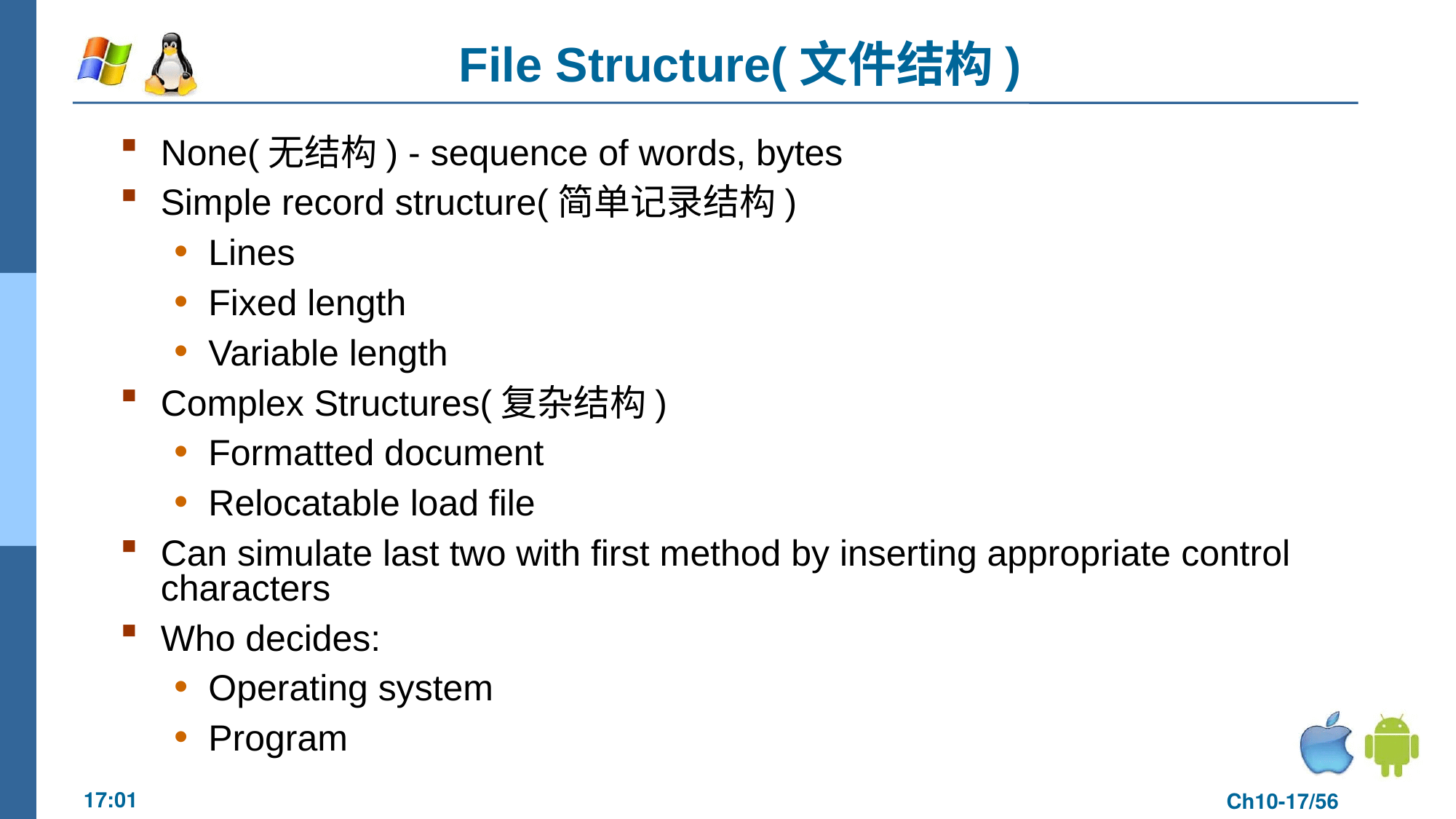

# File Structure(文件结构)
None(无结构) - sequence of words, bytes
Simple record structure(简单记录结构)
Lines
Fixed length
Variable length
Complex Structures(复杂结构)
Formatted document
Relocatable load file
Can simulate last two with first method by inserting appropriate control characters
Who decides:
Operating system
Program